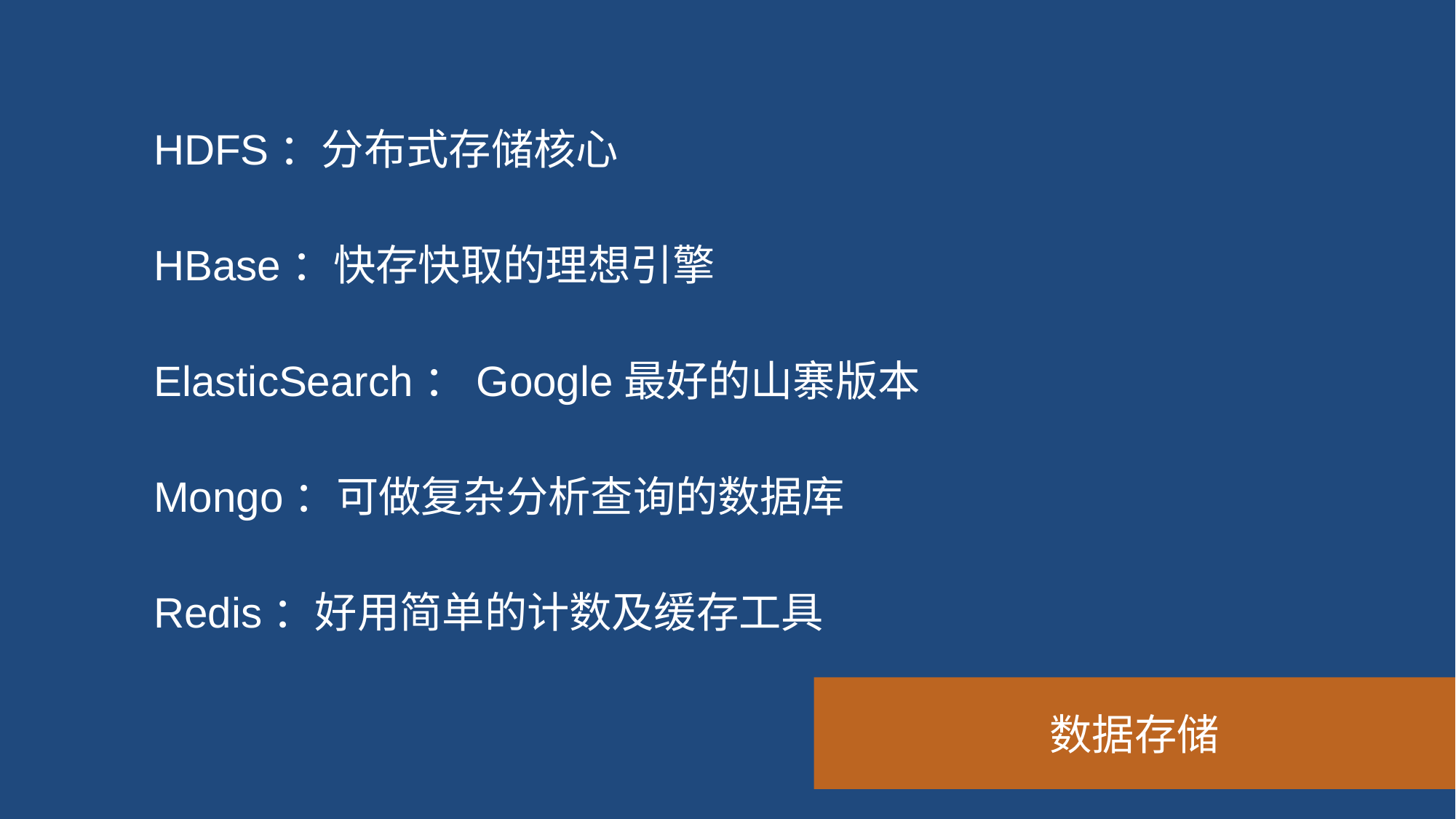

HDFS：分布式存储核心
HBase：快存快取的理想引擎
ElasticSearch：Google最好的山寨版本
Mongo：可做复杂分析查询的数据库
Redis：好用简单的计数及缓存工具
数据存储